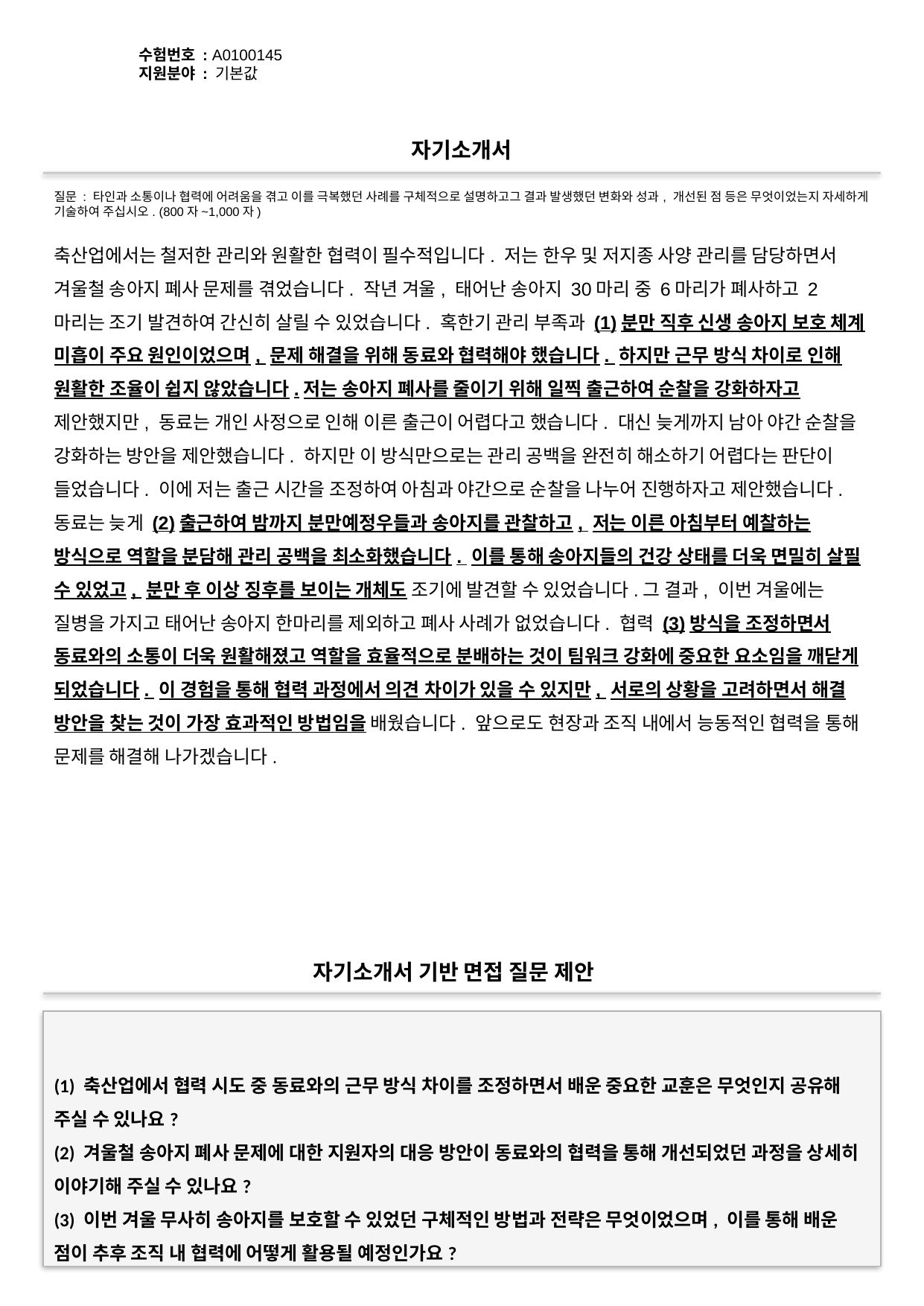

수험번호 : A0100145
지원분야 : 기본값
#

자기소개서

질문 : 타인과 소통이나 협력에 어려움을 겪고 이를 극복했던 사례를 구체적으로 설명하고그 결과 발생했던 변화와 성과, 개선된 점 등은 무엇이었는지 자세하게 기술하여 주십시오. (800자~1,000자)

축산업에서는 철저한 관리와 원활한 협력이 필수적입니다. 저는 한우 및 저지종 사양 관리를 담당하면서 겨울철 송아지 폐사 문제를 겪었습니다. 작년 겨울, 태어난 송아지 30마리 중 6마리가 폐사하고 2마리는 조기 발견하여 간신히 살릴 수 있었습니다. 혹한기 관리 부족과 (1)분만 직후 신생 송아지 보호 체계 미흡이 주요 원인이었으며, 문제 해결을 위해 동료와 협력해야 했습니다. 하지만 근무 방식 차이로 인해 원활한 조율이 쉽지 않았습니다.저는 송아지 폐사를 줄이기 위해 일찍 출근하여 순찰을 강화하자고 제안했지만, 동료는 개인 사정으로 인해 이른 출근이 어렵다고 했습니다. 대신 늦게까지 남아 야간 순찰을 강화하는 방안을 제안했습니다. 하지만 이 방식만으로는 관리 공백을 완전히 해소하기 어렵다는 판단이 들었습니다. 이에 저는 출근 시간을 조정하여 아침과 야간으로 순찰을 나누어 진행하자고 제안했습니다. 동료는 늦게 (2)출근하여 밤까지 분만예정우들과 송아지를 관찰하고, 저는 이른 아침부터 예찰하는 방식으로 역할을 분담해 관리 공백을 최소화했습니다. 이를 통해 송아지들의 건강 상태를 더욱 면밀히 살필 수 있었고, 분만 후 이상 징후를 보이는 개체도 조기에 발견할 수 있었습니다.그 결과, 이번 겨울에는 질병을 가지고 태어난 송아지 한마리를 제외하고 폐사 사례가 없었습니다. 협력 (3)방식을 조정하면서 동료와의 소통이 더욱 원활해졌고 역할을 효율적으로 분배하는 것이 팀워크 강화에 중요한 요소임을 깨닫게 되었습니다. 이 경험을 통해 협력 과정에서 의견 차이가 있을 수 있지만, 서로의 상황을 고려하면서 해결 방안을 찾는 것이 가장 효과적인 방법임을 배웠습니다. 앞으로도 현장과 조직 내에서 능동적인 협력을 통해 문제를 해결해 나가겠습니다.

자기소개서 기반 면접 질문 제안

(1) 축산업에서 협력 시도 중 동료와의 근무 방식 차이를 조정하면서 배운 중요한 교훈은 무엇인지 공유해 주실 수 있나요?
(2) 겨울철 송아지 폐사 문제에 대한 지원자의 대응 방안이 동료와의 협력을 통해 개선되었던 과정을 상세히 이야기해 주실 수 있나요?
(3) 이번 겨울 무사히 송아지를 보호할 수 있었던 구체적인 방법과 전략은 무엇이었으며, 이를 통해 배운 점이 추후 조직 내 협력에 어떻게 활용될 예정인가요?